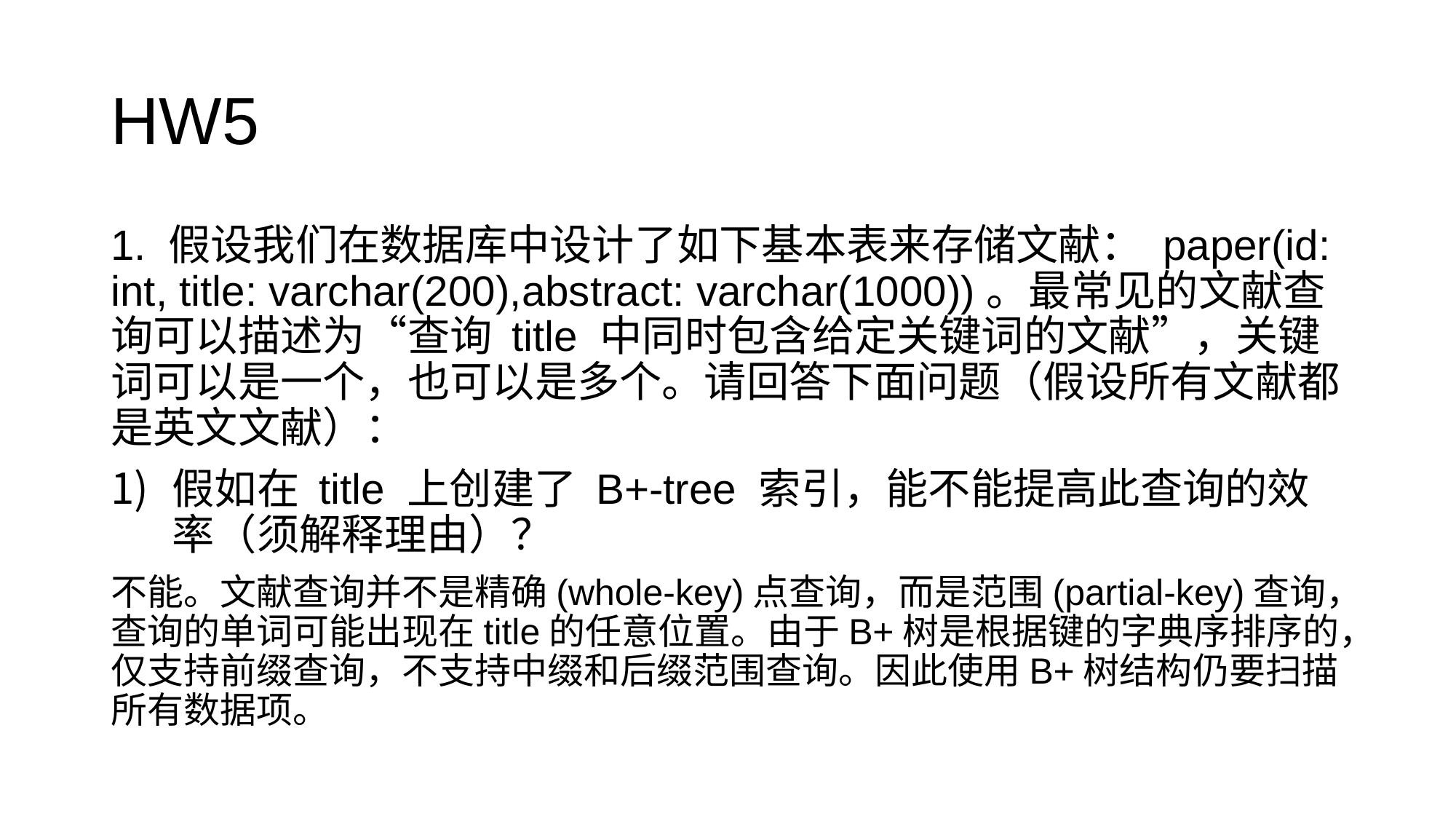

# HW5
1. 假设我们在数据库中设计了如下基本表来存储文献： paper(id: int, title: varchar(200),abstract: varchar(1000))。最常见的文献查询可以描述为“查询 title 中同时包含给定关键词的文献”，关键词可以是一个，也可以是多个。请回答下面问题（假设所有文献都是英文文献）：
假如在 title 上创建了 B+-tree 索引，能不能提高此查询的效率（须解释理由）？
不能。文献查询并不是精确(whole-key)点查询，而是范围(partial-key)查询，查询的单词可能出现在title的任意位置。由于B+树是根据键的字典序排序的，仅支持前缀查询，不支持中缀和后缀范围查询。因此使用B+树结构仍要扫描所有数据项。